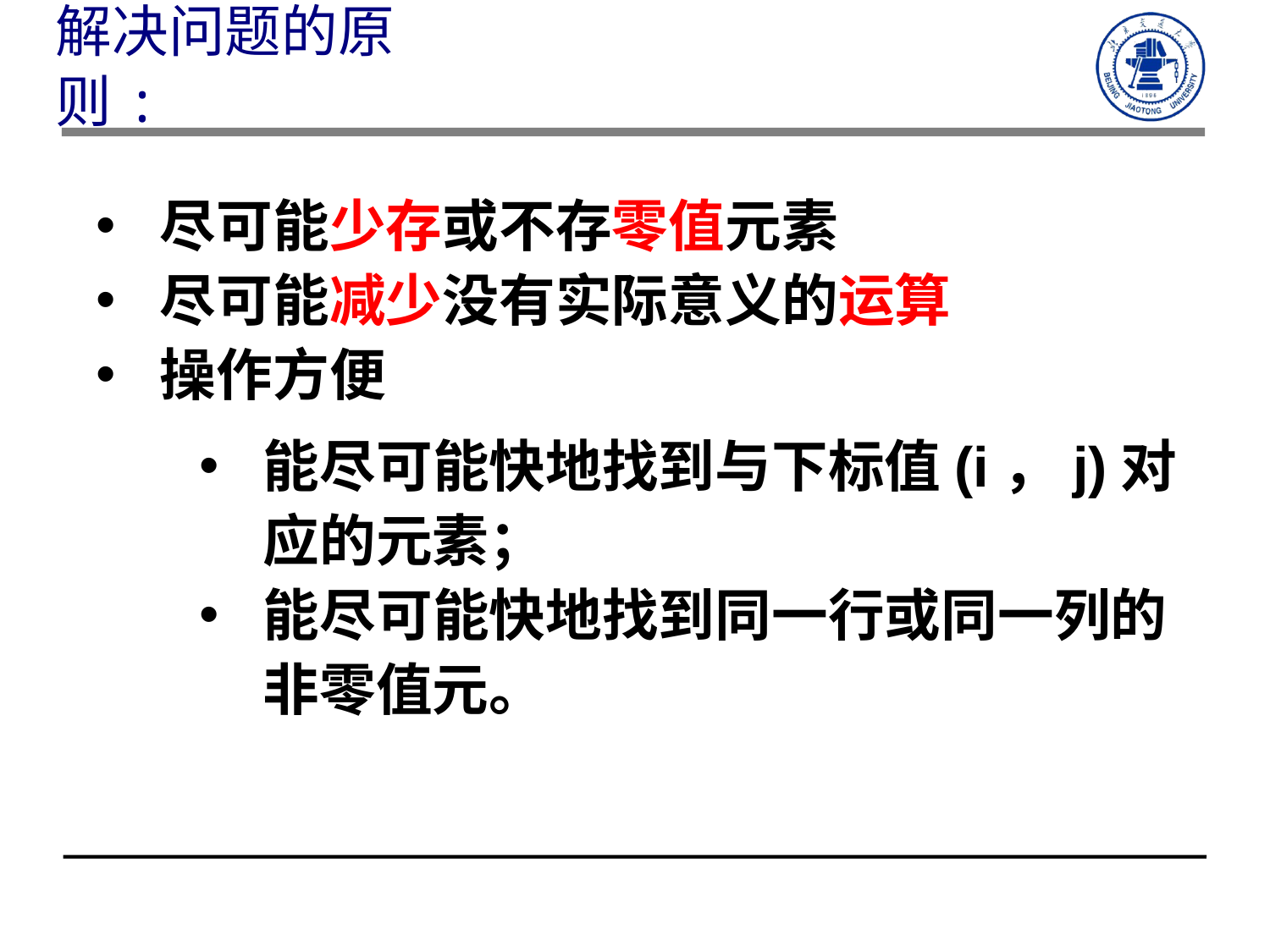

解决问题的原则:
尽可能少存或不存零值元素
尽可能减少没有实际意义的运算
操作方便
能尽可能快地找到与下标值(i，j)对应的元素；
能尽可能快地找到同一行或同一列的非零值元。